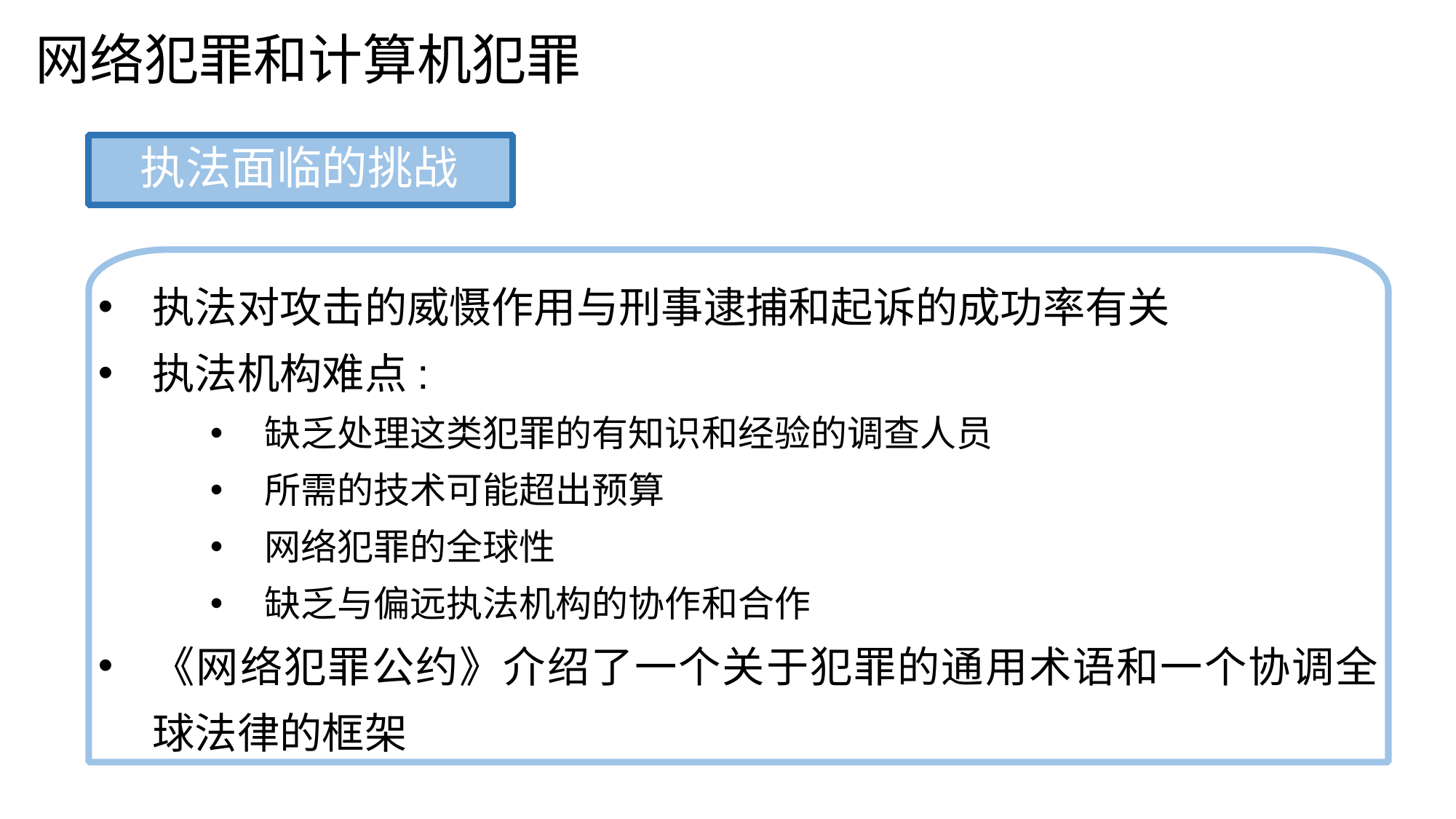

网络犯罪和计算机犯罪

执法面临的挑战
执法对攻击的威慑作用与刑事逮捕和起诉的成功率有关
执法机构难点:
缺乏处理这类犯罪的有知识和经验的调查人员
所需的技术可能超出预算
网络犯罪的全球性
缺乏与偏远执法机构的协作和合作
《网络犯罪公约》介绍了一个关于犯罪的通用术语和一个协调全球法律的框架